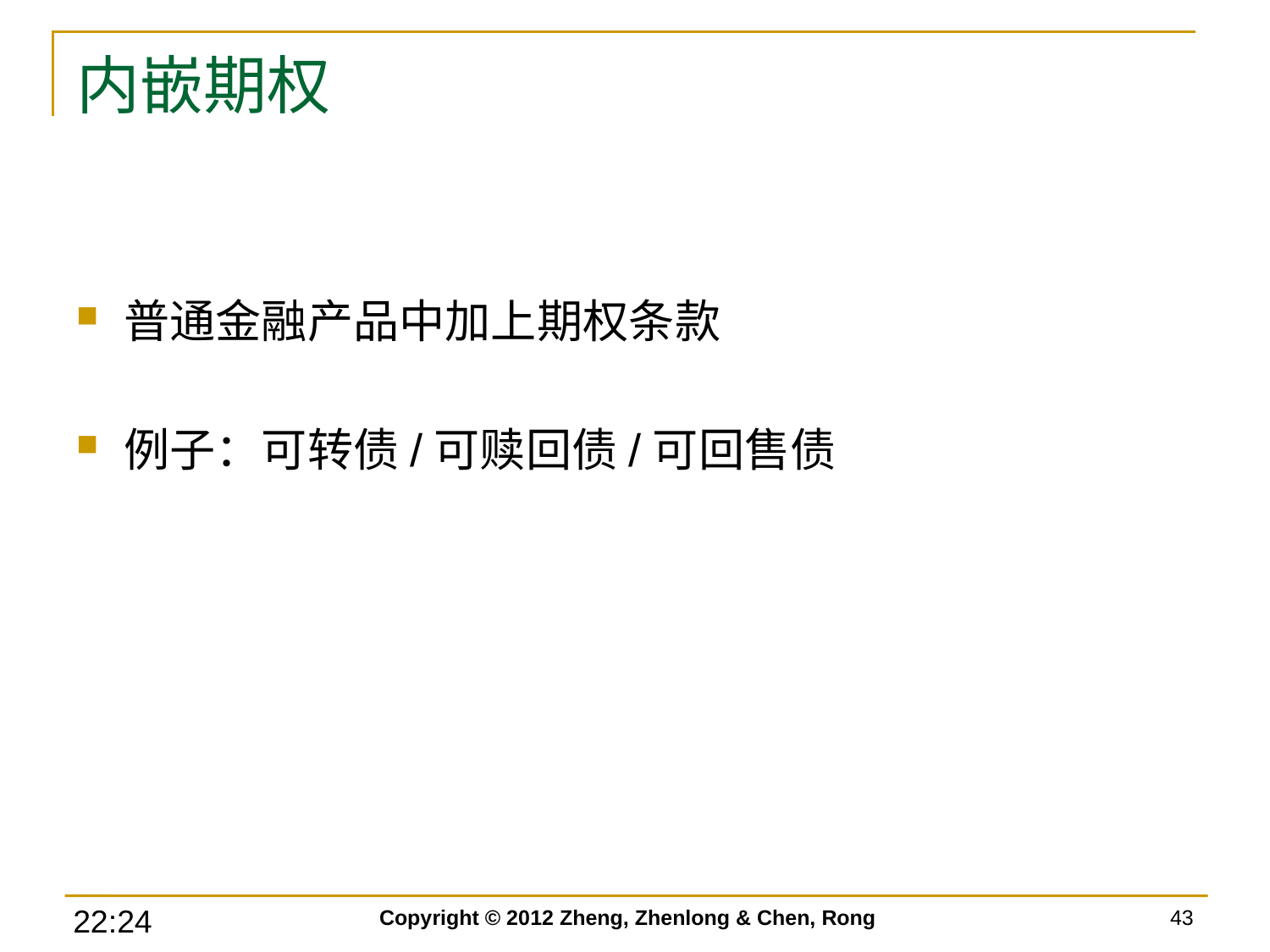

# 内嵌期权

普通金融产品中加上期权条款

例子：可转债/可赎回债/可回售债
Copyright © 2012 Zheng, Zhenlong & Chen, Rong
43